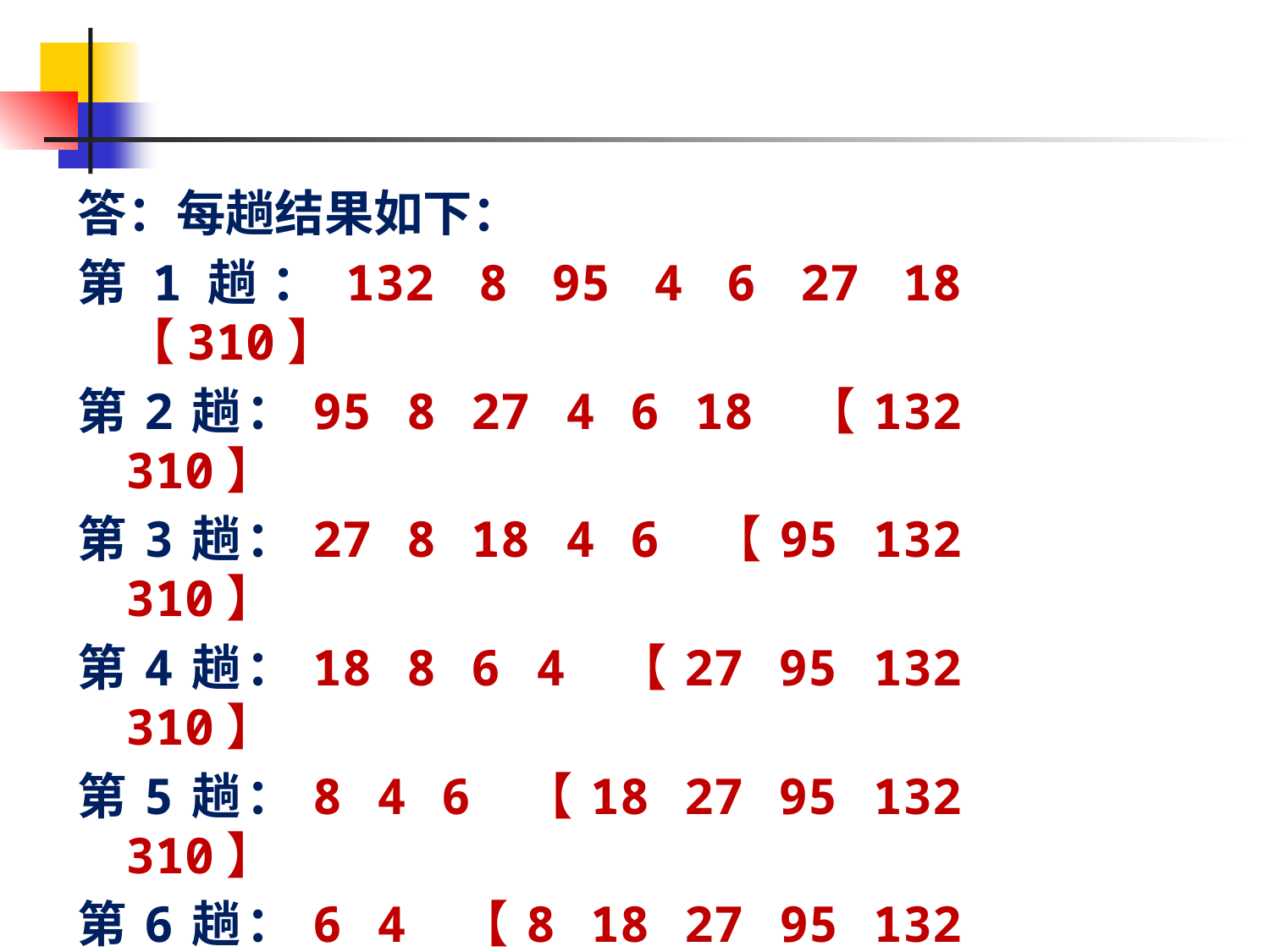

答：每趟结果如下：
第1趟：132 8 95 4 6 27 18 【310】
第2趟：95 8 27 4 6 18 【132 310】
第3趟：27 8 18 4 6 【95 132 310】
第4趟：18 8 6 4 【27 95 132 310】
第5趟：8 4 6 【18 27 95 132 310】
第6趟：6 4 【8 18 27 95 132 310】
第7趟：4 【6 8 18 27 95 132 310】